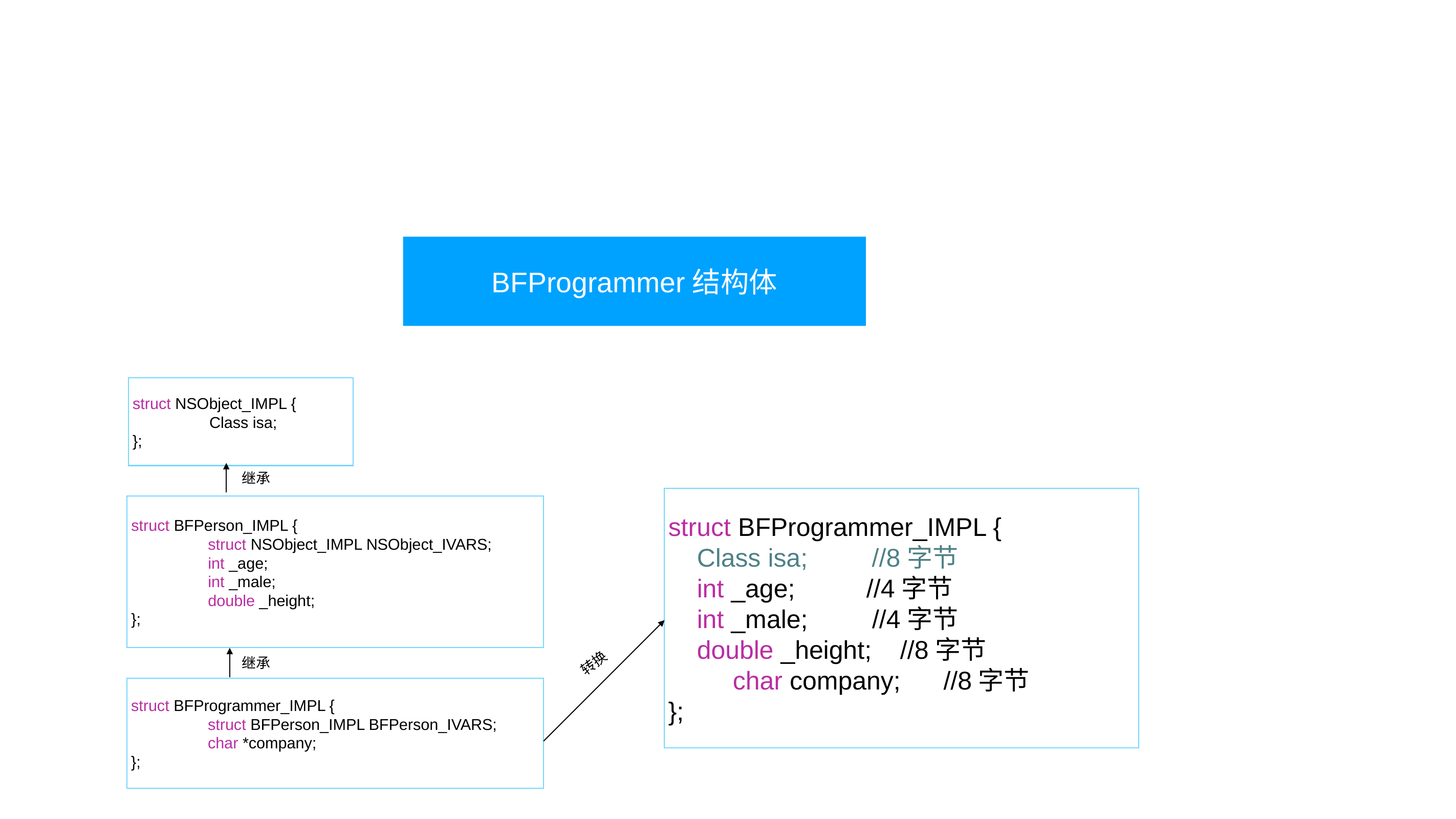

BFProgrammer结构体
struct NSObject_IMPL {
	Class isa;
};
继承

struct BFProgrammer_IMPL {
    Class isa;         //8字节
    int _age;          //4字节
    int _male;         //4字节
    double _height;    //8字节
         char company;      //8字节
};
struct BFPerson_IMPL {
	struct NSObject_IMPL NSObject_IVARS;
	int _age;
	int _male;
	double _height;
};

继承

转换
struct BFProgrammer_IMPL {
	struct BFPerson_IMPL BFPerson_IVARS;
	char *company;
};